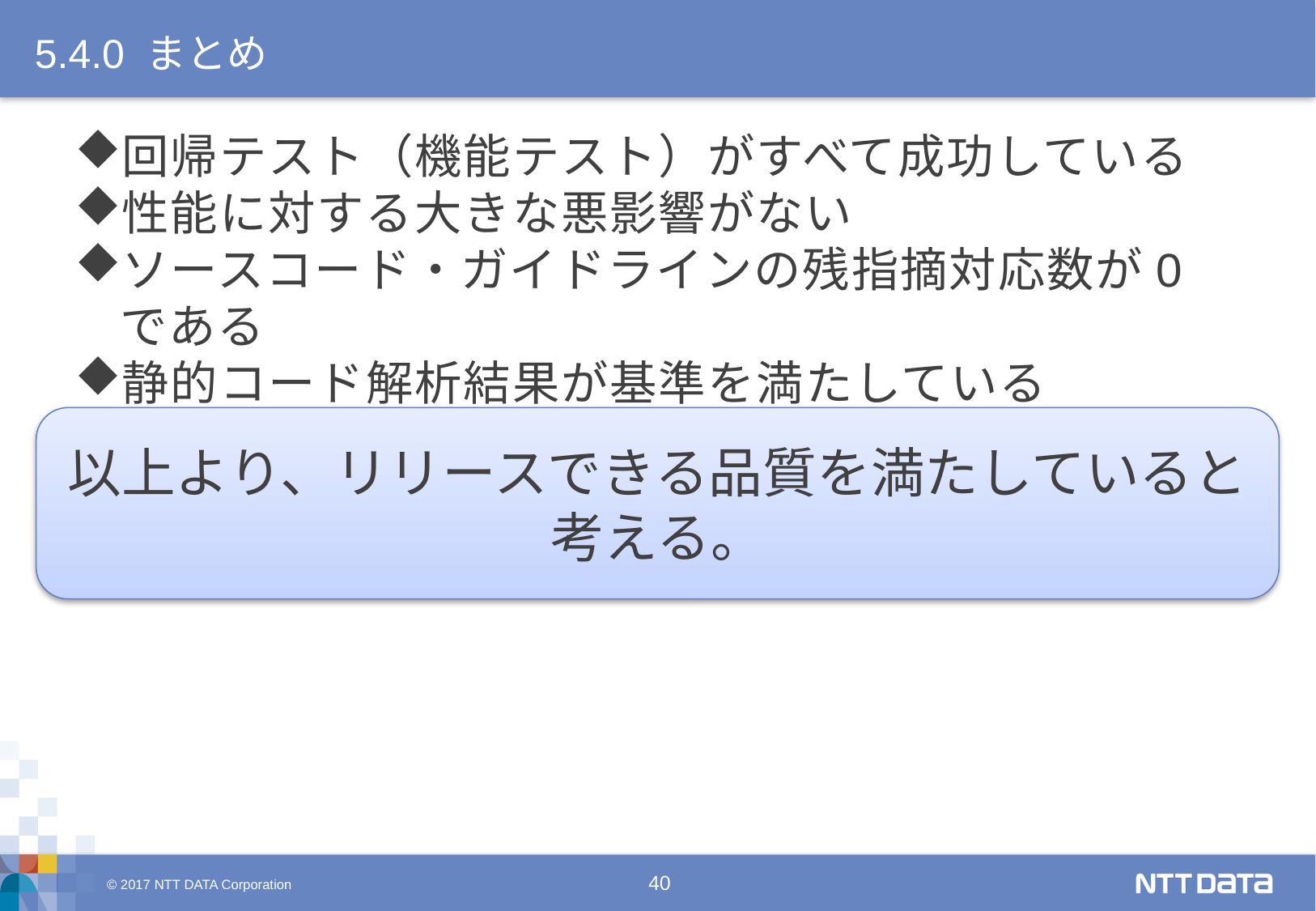

5.4.0 まとめ
回帰テスト（機能テスト）がすべて成功している
性能に対する大きな悪影響がない
ソースコード・ガイドラインの残指摘対応数が0である
静的コード解析結果が基準を満たしている
以上より、リリースできる品質を満たしていると考える。